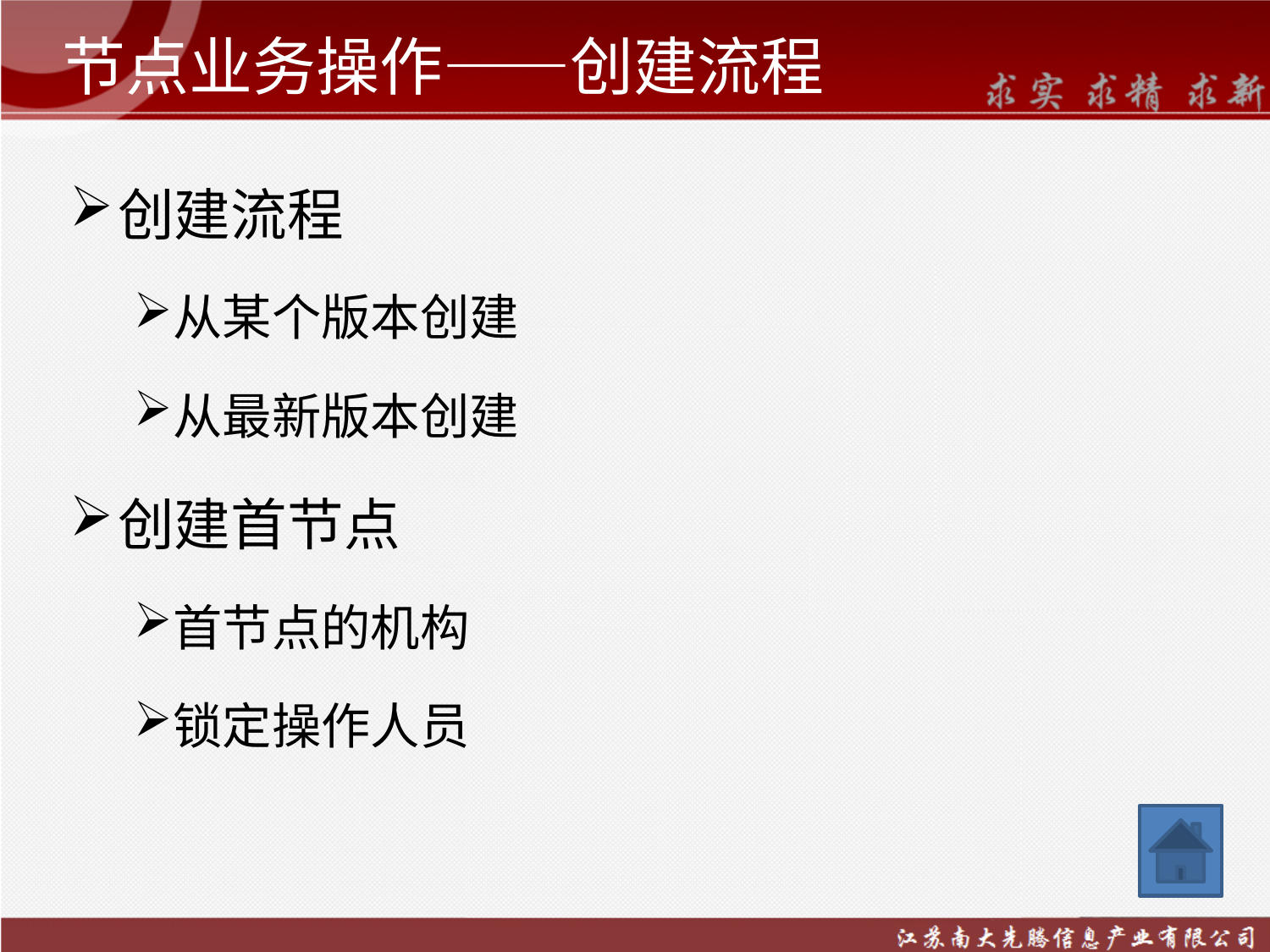

# 节点业务操作——创建流程
创建流程
从某个版本创建
从最新版本创建
创建首节点
首节点的机构
锁定操作人员